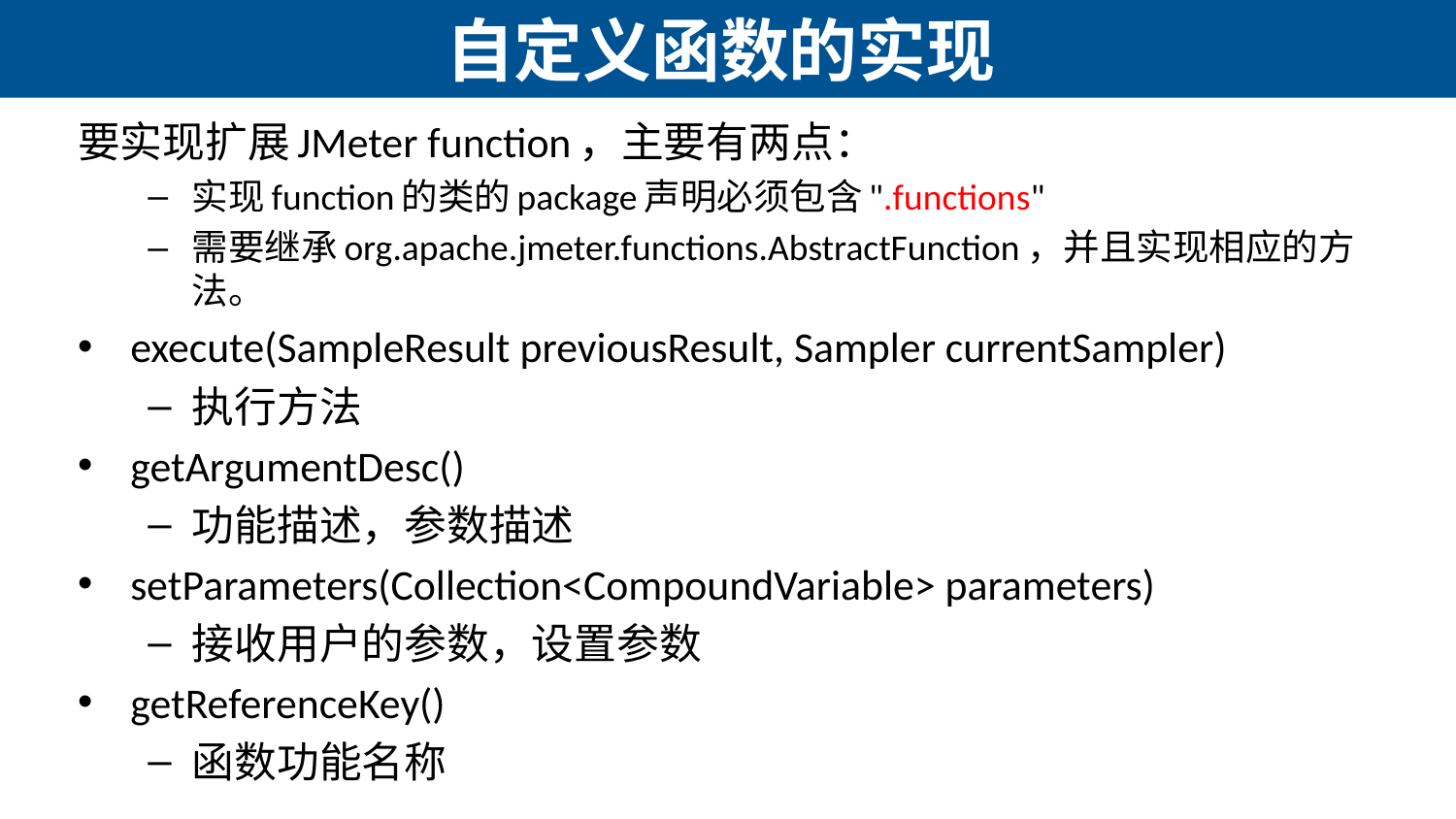

# 自定义函数的实现
要实现扩展JMeter function，主要有两点：
实现function的类的package声明必须包含".functions"
需要继承org.apache.jmeter.functions.AbstractFunction，并且实现相应的方法。
execute(SampleResult previousResult, Sampler currentSampler)
执行方法
getArgumentDesc()
功能描述，参数描述
setParameters(Collection<CompoundVariable> parameters)
接收用户的参数，设置参数
getReferenceKey()
函数功能名称